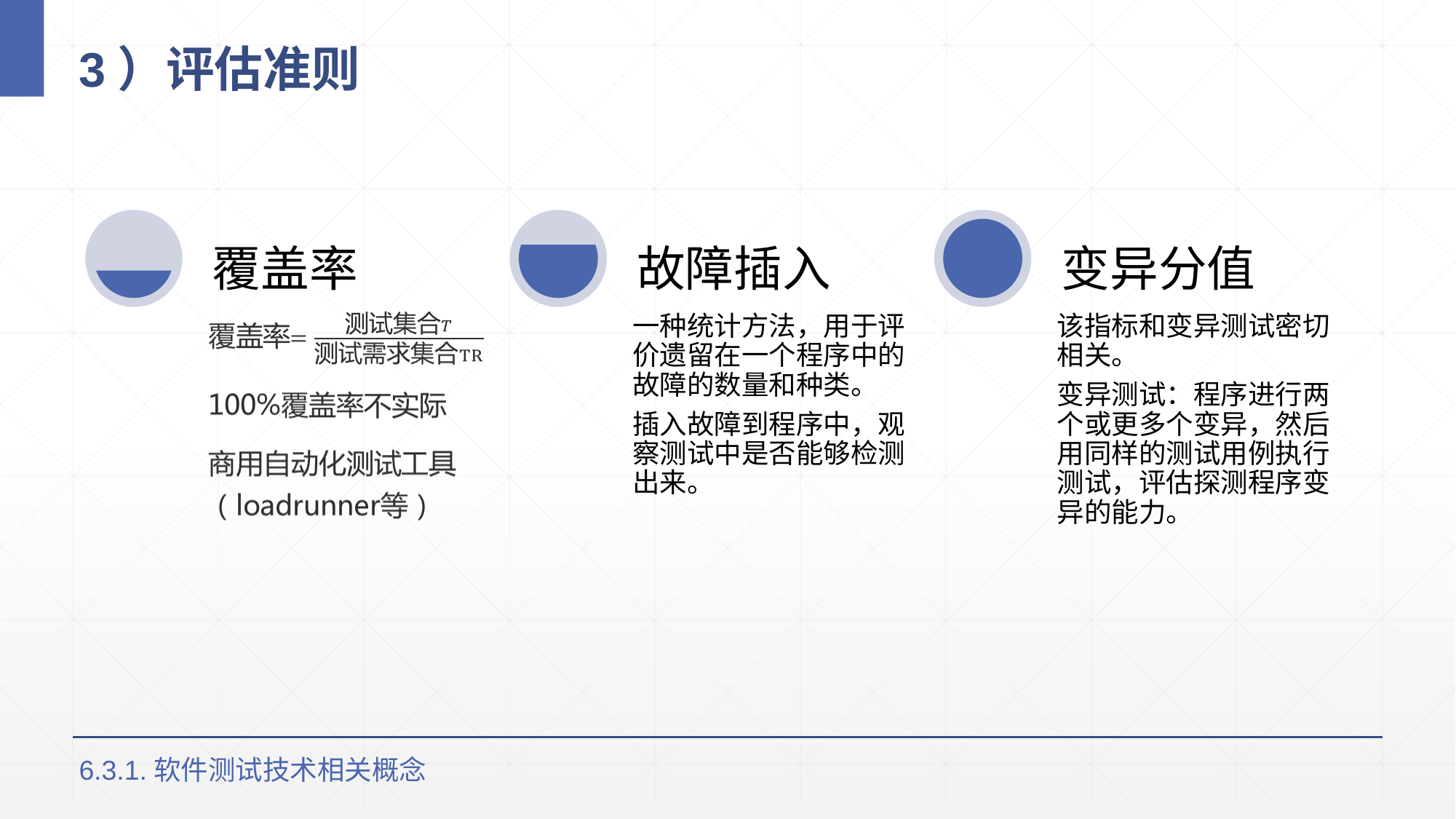

# 3）评估准则

覆盖率

故障插入

变异分值

一种统计方法，用于评价遗留在一个程序中的故障的数量和种类。
插入故障到程序中，观察测试中是否能够检测出来。
该指标和变异测试密切相关。
变异测试：程序进行两个或更多个变异，然后用同样的测试用例执行测试，评估探测程序变异的能力。
6.3.1.软件测试技术相关概念